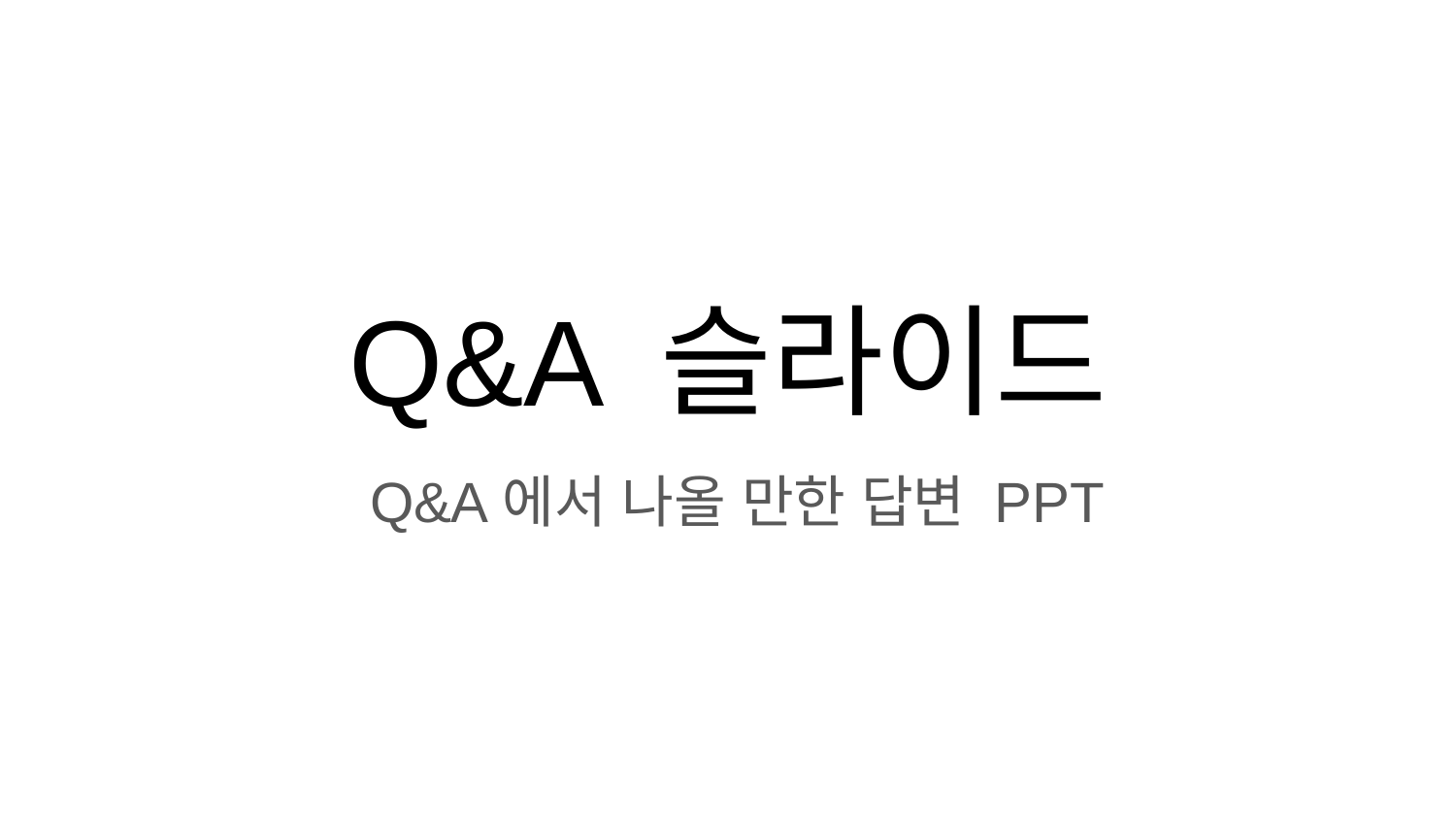

# Q&A 슬라이드
Q&A에서 나올 만한 답변 PPT